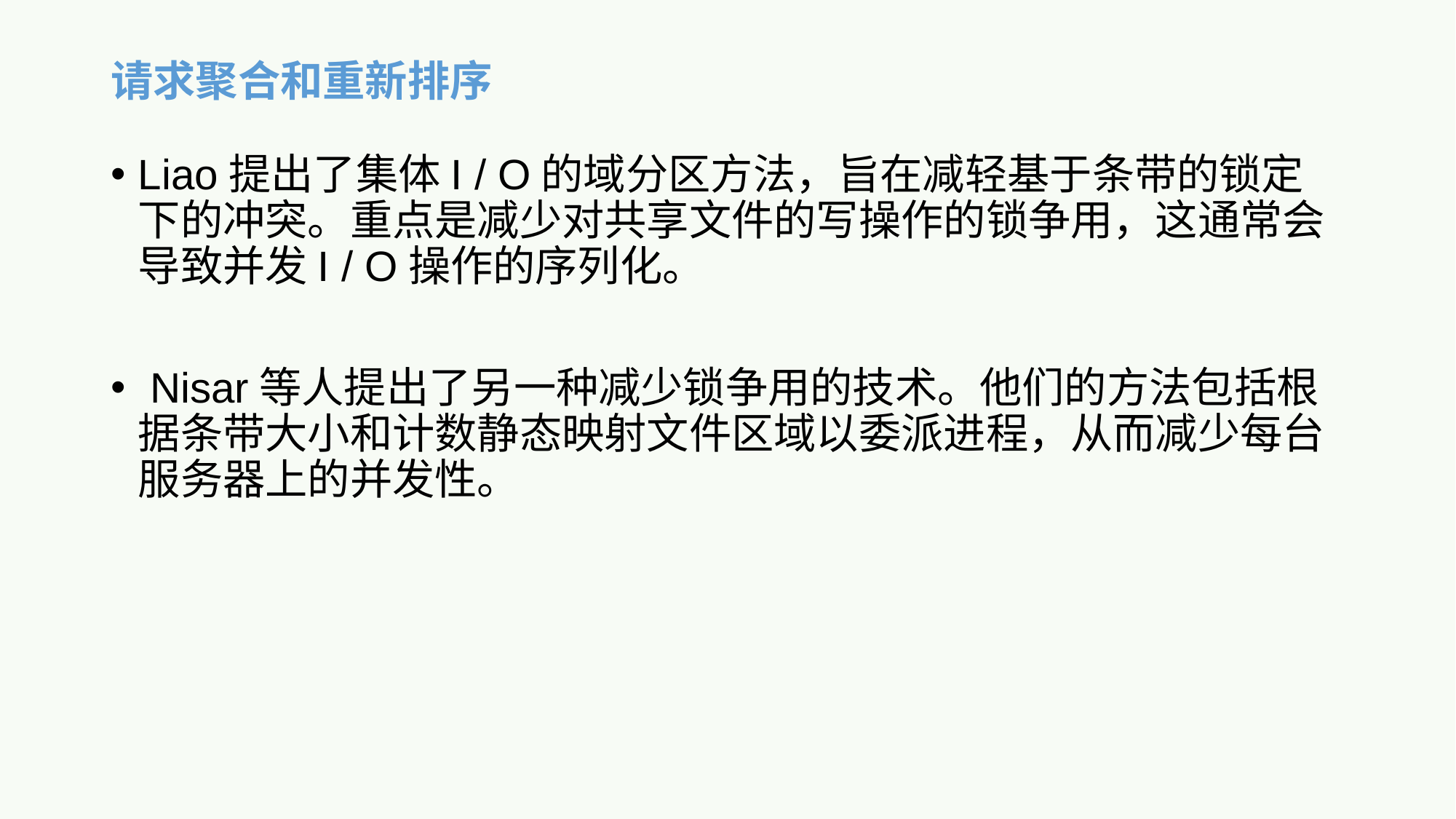

# 请求聚合和重新排序
Liao提出了集体I / O的域分区方法，旨在减轻基于条带的锁定下的冲突。重点是减少对共享文件的写操作的锁争用，这通常会导致并发I / O操作的序列化。

 Nisar等人提出了另一种减少锁争用的技术。他们的方法包括根据条带大小和计数静态映射文件区域以委派进程，从而减少每台服务器上的并发性。